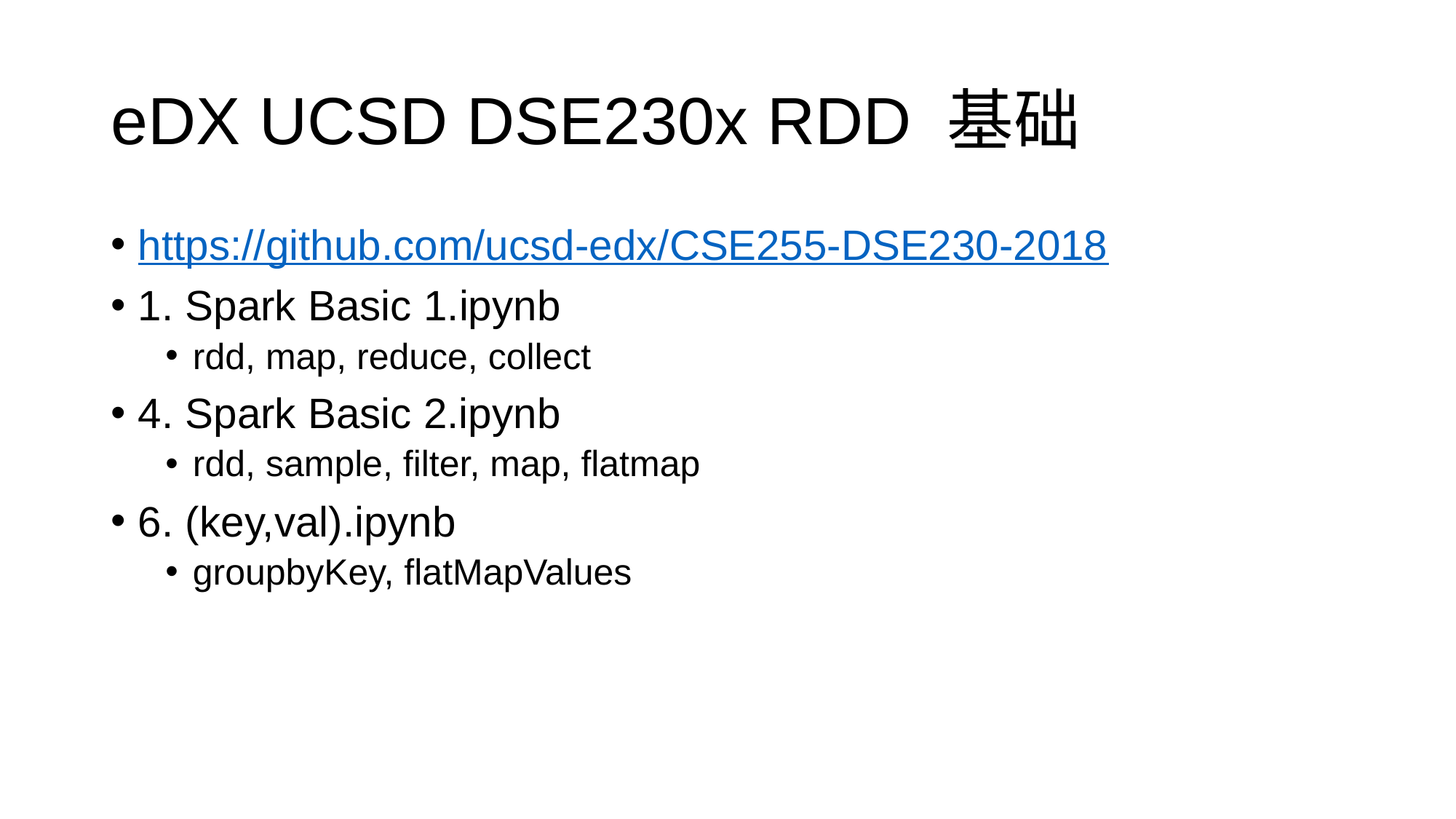

# eDX UCSD DSE230x RDD 基础
https://github.com/ucsd-edx/CSE255-DSE230-2018
1. Spark Basic 1.ipynb
rdd, map, reduce, collect
4. Spark Basic 2.ipynb
rdd, sample, filter, map, flatmap
6. (key,val).ipynb
groupbyKey, flatMapValues